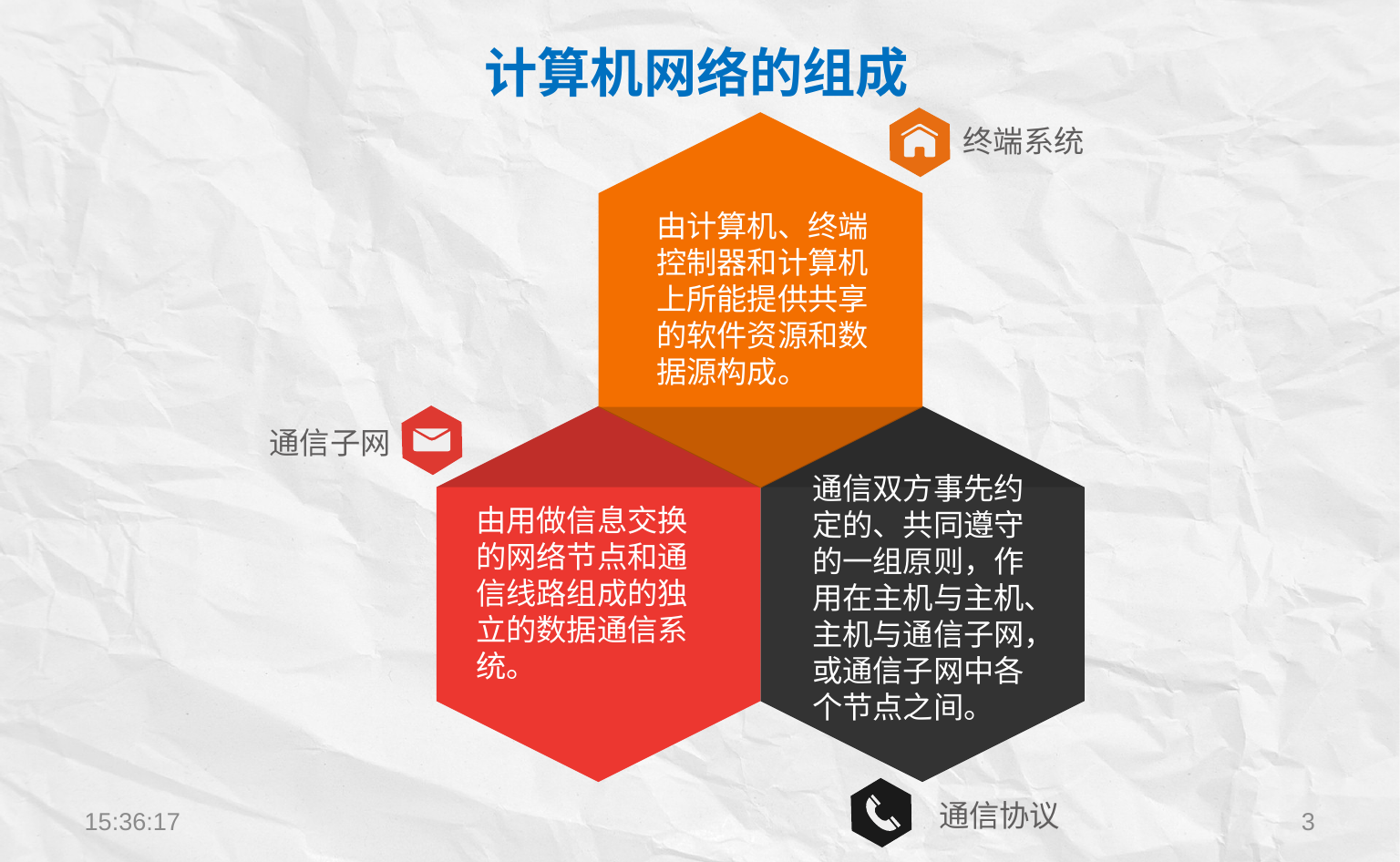

计算机网络的组成

终端系统

由计算机、终端控制器和计算机上所能提供共享的软件资源和数据源构成。

通信子网

通信双方事先约定的、共同遵守的一组原则，作用在主机与主机、主机与通信子网，或通信子网中各个节点之间。
由用做信息交换的网络节点和通信线路组成的独立的数据通信系统。

通信协议

15:36:17
 3